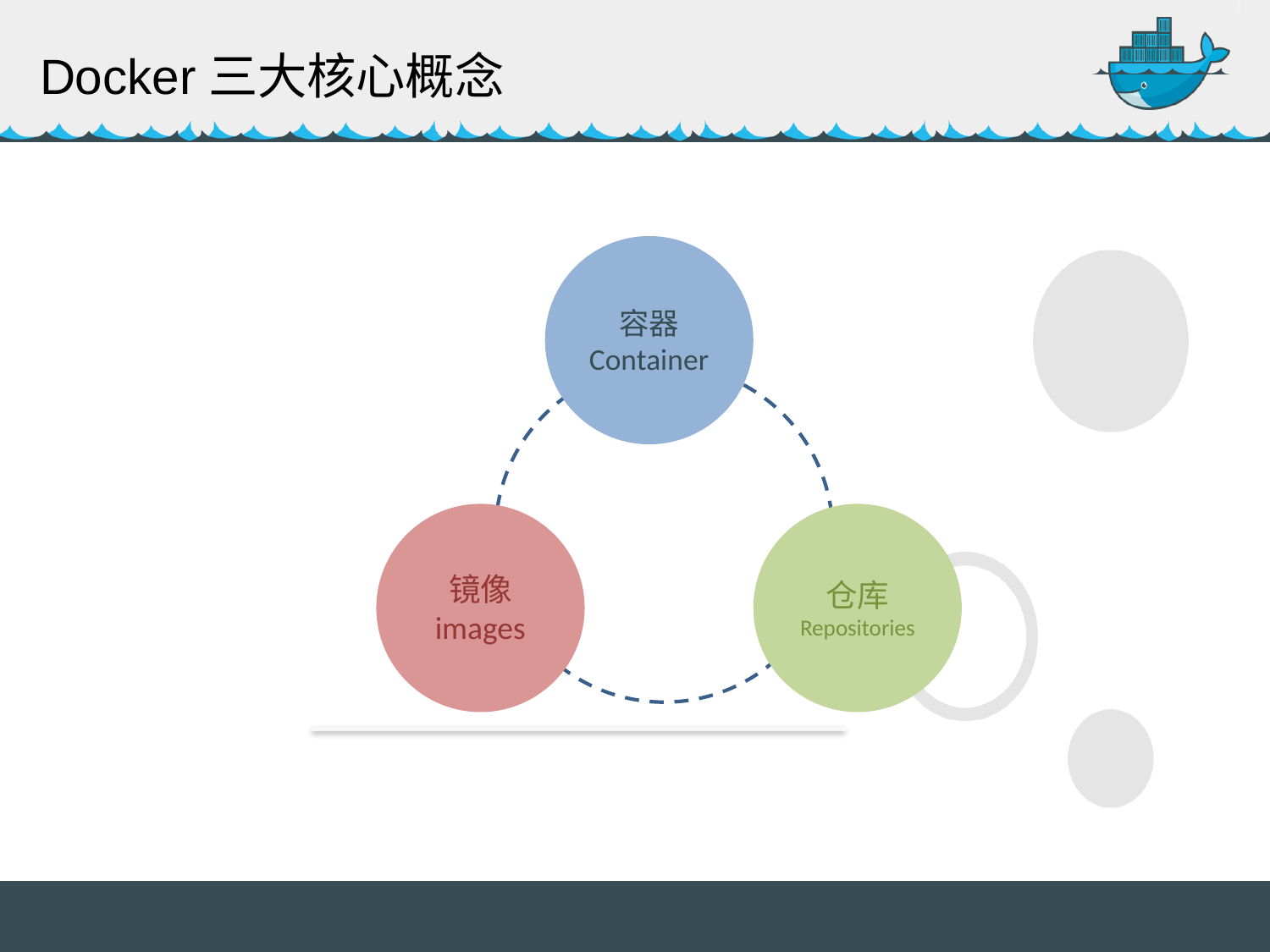

Docker三大核心概念
容器
Container

镜像
images
仓库
Repositories